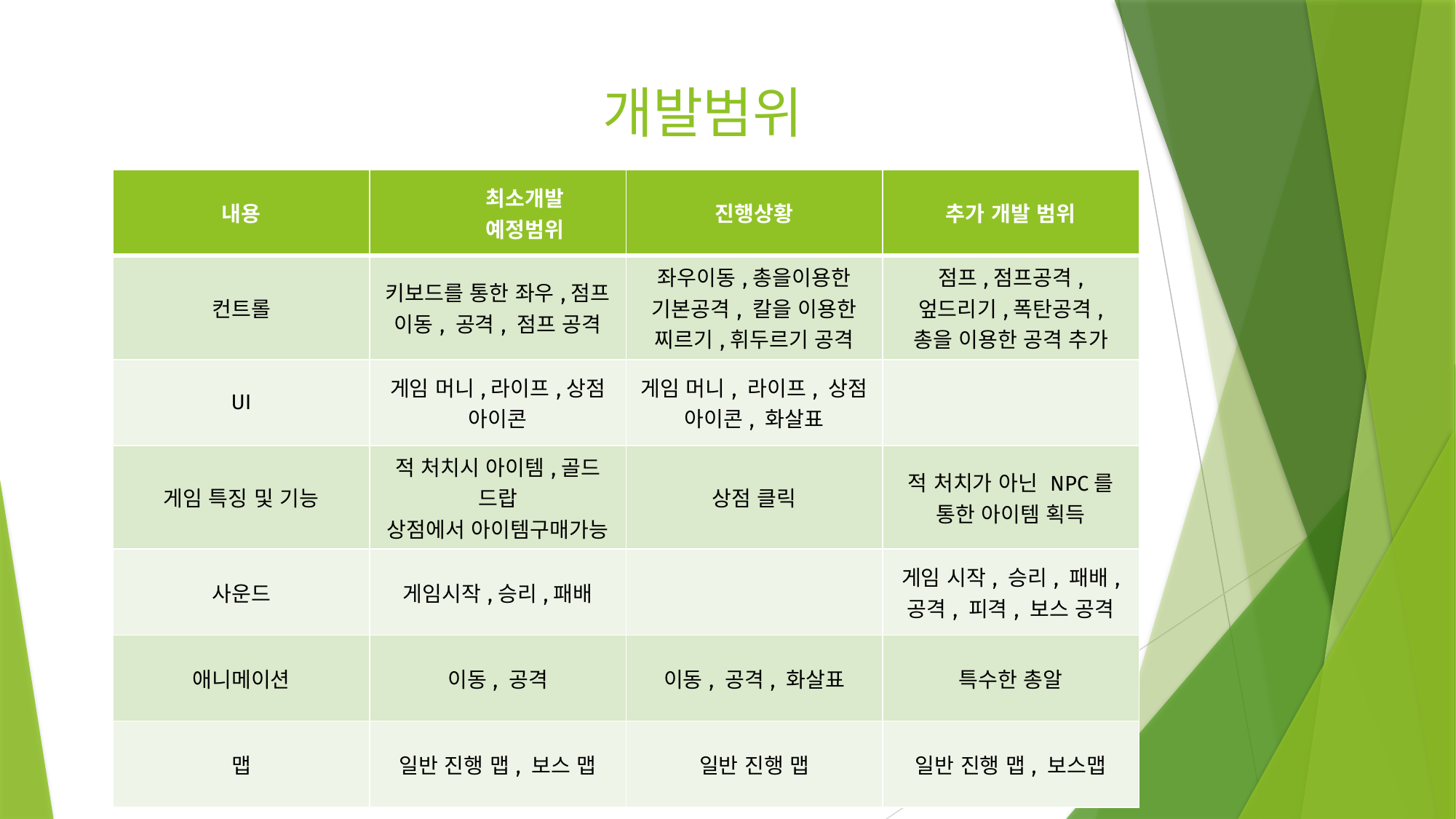

# 개발범위
| 내용 | 최소개발 예정범위 | 진행상황 | 추가 개발 범위 |
| --- | --- | --- | --- |
| 컨트롤 | 키보드를 통한 좌우,점프 이동, 공격, 점프 공격 | 좌우이동,총을이용한 기본공격, 칼을 이용한 찌르기,휘두르기 공격 | 점프,점프공격, 엎드리기,폭탄공격, 총을 이용한 공격 추가 |
| UI | 게임 머니,라이프,상점 아이콘 | 게임 머니, 라이프, 상점 아이콘, 화살표 |  |
| 게임 특징 및 기능 | 적 처치시 아이템,골드 드랍 상점에서 아이템구매가능 | 상점 클릭 | 적 처치가 아닌 NPC를 통한 아이템 획득 |
| 사운드 | 게임시작,승리,패배 |  | 게임 시작, 승리, 패배, 공격, 피격, 보스 공격 |
| 애니메이션 | 이동, 공격 | 이동, 공격, 화살표 | 특수한 총알 |
| 맵 | 일반 진행 맵, 보스 맵 | 일반 진행 맵 | 일반 진행 맵, 보스맵 |